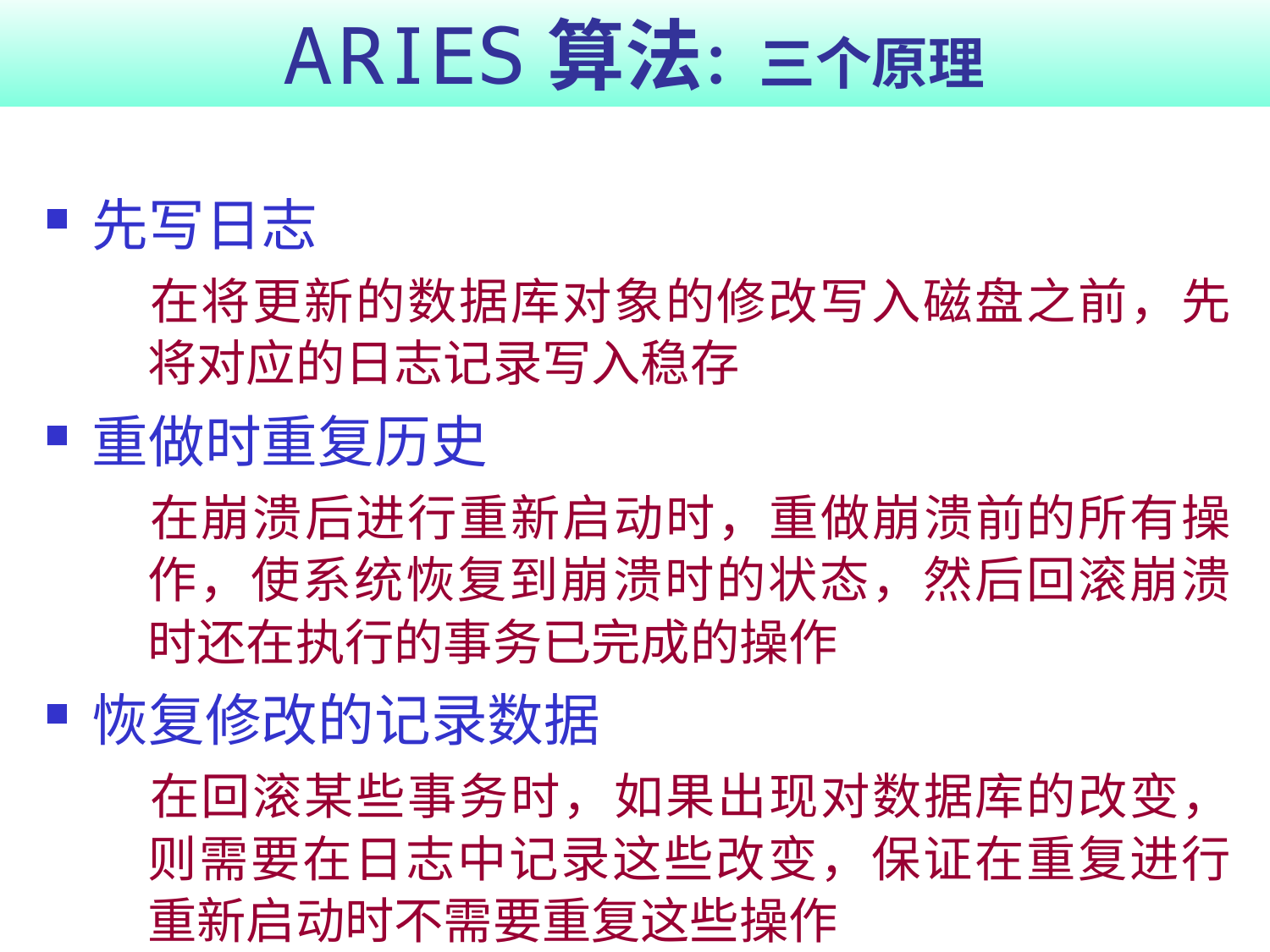

# ARIES算法：三个原理
先写日志
	在将更新的数据库对象的修改写入磁盘之前，先将对应的日志记录写入稳存
重做时重复历史
	在崩溃后进行重新启动时，重做崩溃前的所有操作，使系统恢复到崩溃时的状态，然后回滚崩溃时还在执行的事务已完成的操作
恢复修改的记录数据
	在回滚某些事务时，如果出现对数据库的改变，则需要在日志中记录这些改变，保证在重复进行重新启动时不需要重复这些操作